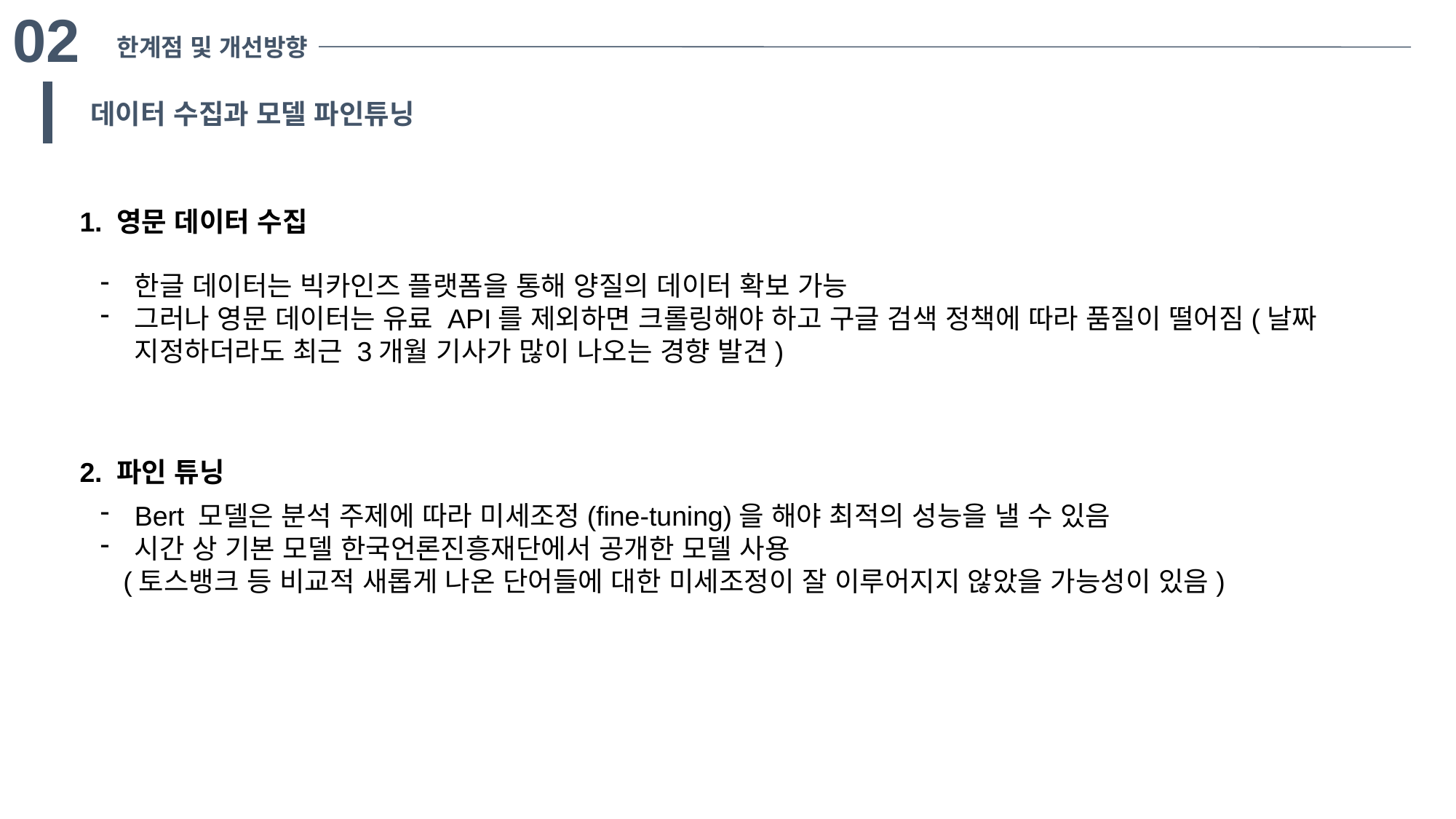

02
한계점 및 개선방향

데이터 수집과 모델 파인튜닝
1. 영문 데이터 수집
한글 데이터는 빅카인즈 플랫폼을 통해 양질의 데이터 확보 가능
그러나 영문 데이터는 유료 API를 제외하면 크롤링해야 하고 구글 검색 정책에 따라 품질이 떨어짐(날짜 지정하더라도 최근 3개월 기사가 많이 나오는 경향 발견)
2. 파인 튜닝
Bert 모델은 분석 주제에 따라 미세조정(fine-tuning)을 해야 최적의 성능을 낼 수 있음
시간 상 기본 모델 한국언론진흥재단에서 공개한 모델 사용
   (토스뱅크 등 비교적 새롭게 나온 단어들에 대한 미세조정이 잘 이루어지지 않았을 가능성이 있음)